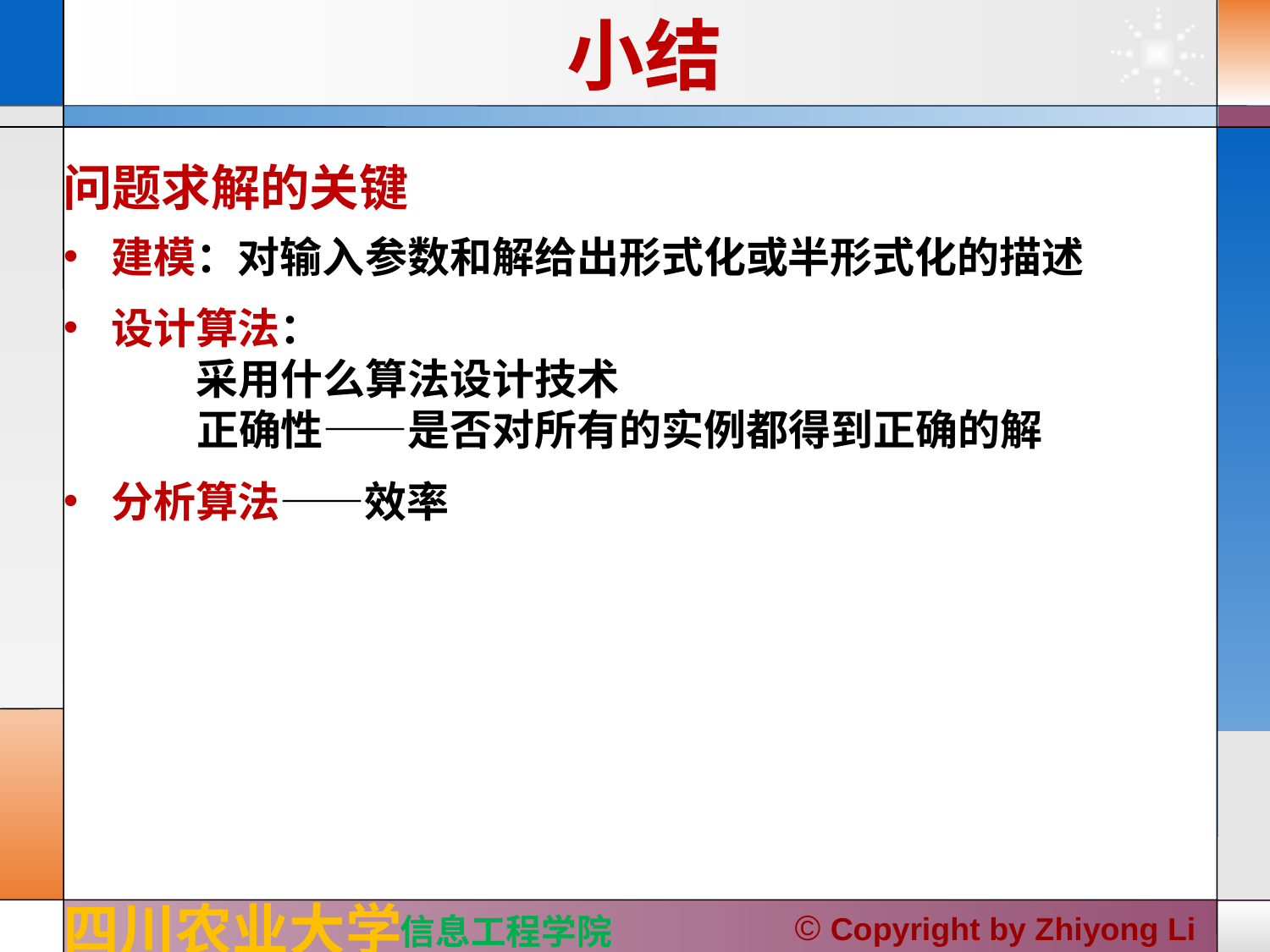

# 小结
问题求解的关键
建模：对输入参数和解给出形式化或半形式化的描述
设计算法：
        采用什么算法设计技术
        正确性——是否对所有的实例都得到正确的解
分析算法——效率